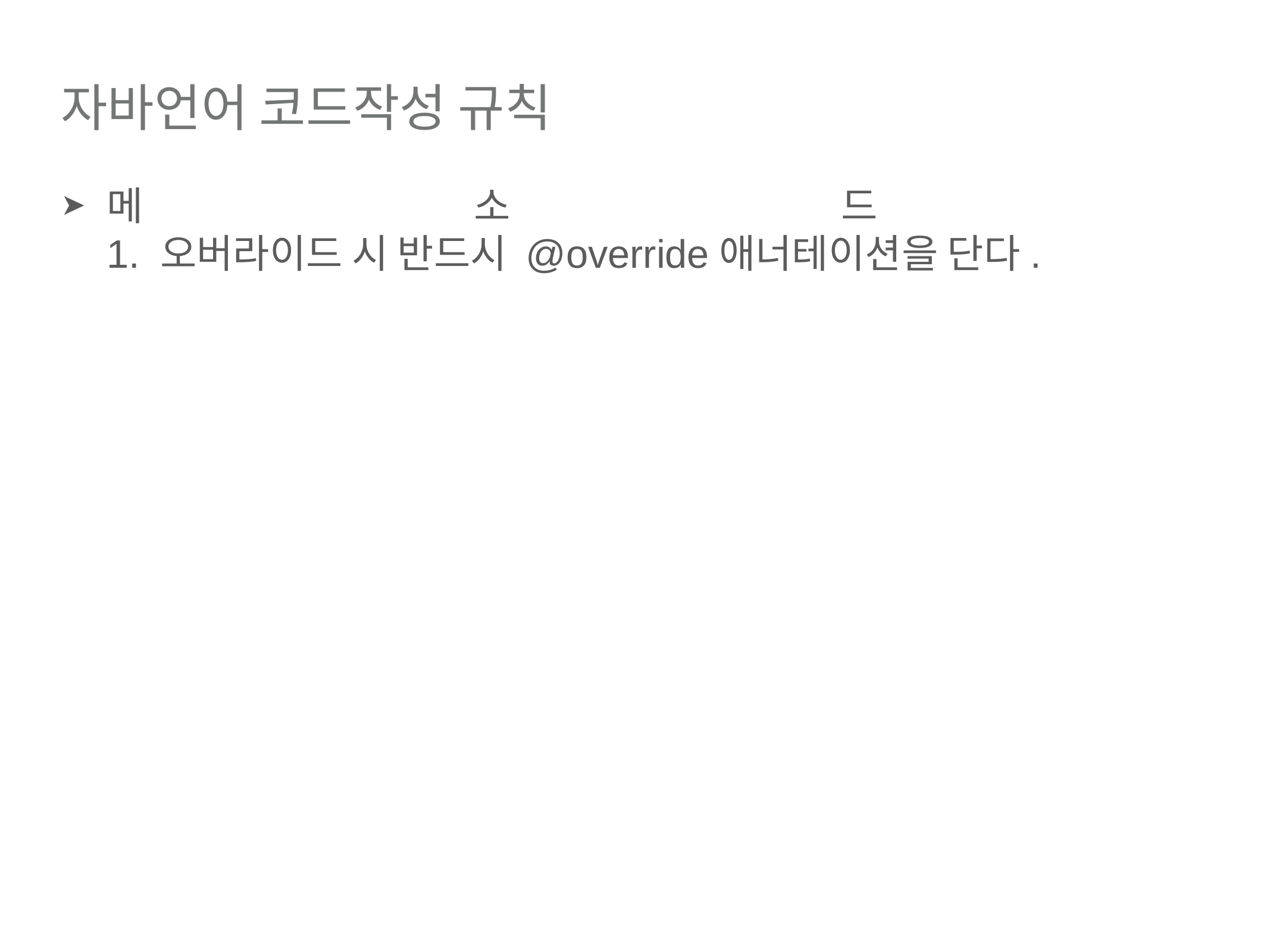

# 자바언어 코드작성 규칙

메소드
1. 오버라이드 시 반드시 @override애너테이션을 단다.